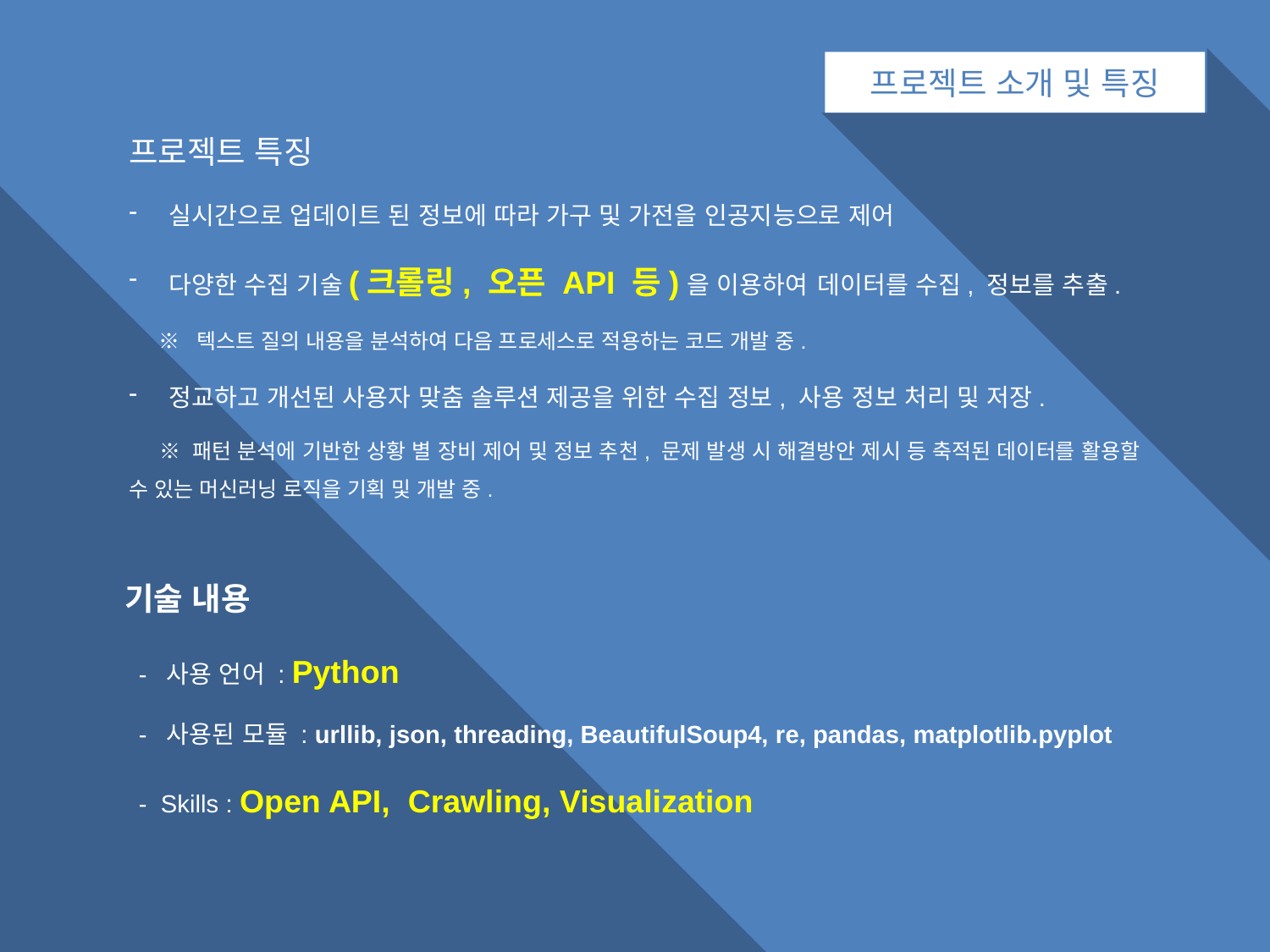

프로젝트 소개 및 특징
프로젝트 특징

실시간으로 업데이트 된 정보에 따라 가구 및 가전을 인공지능으로 제어
다양한 수집 기술(크롤링, 오픈 API 등)을 이용하여 데이터를 수집, 정보를 추출.
     ※  텍스트 질의 내용을 분석하여 다음 프로세스로 적용하는 코드 개발 중.
정교하고 개선된 사용자 맞춤 솔루션 제공을 위한 수집 정보, 사용 정보 처리 및 저장.
     ※ 패턴 분석에 기반한 상황 별 장비 제어 및 정보 추천, 문제 발생 시 해결방안 제시 등 축적된 데이터를 활용할 수 있는 머신러닝 로직을 기획 및 개발 중.
기술 내용

  -  사용 언어 : Python
  -  사용된 모듈 : urllib, json, threading, BeautifulSoup4, re, pandas, matplotlib.pyplot
  -  Skills : Open API,  Crawling, Visualization